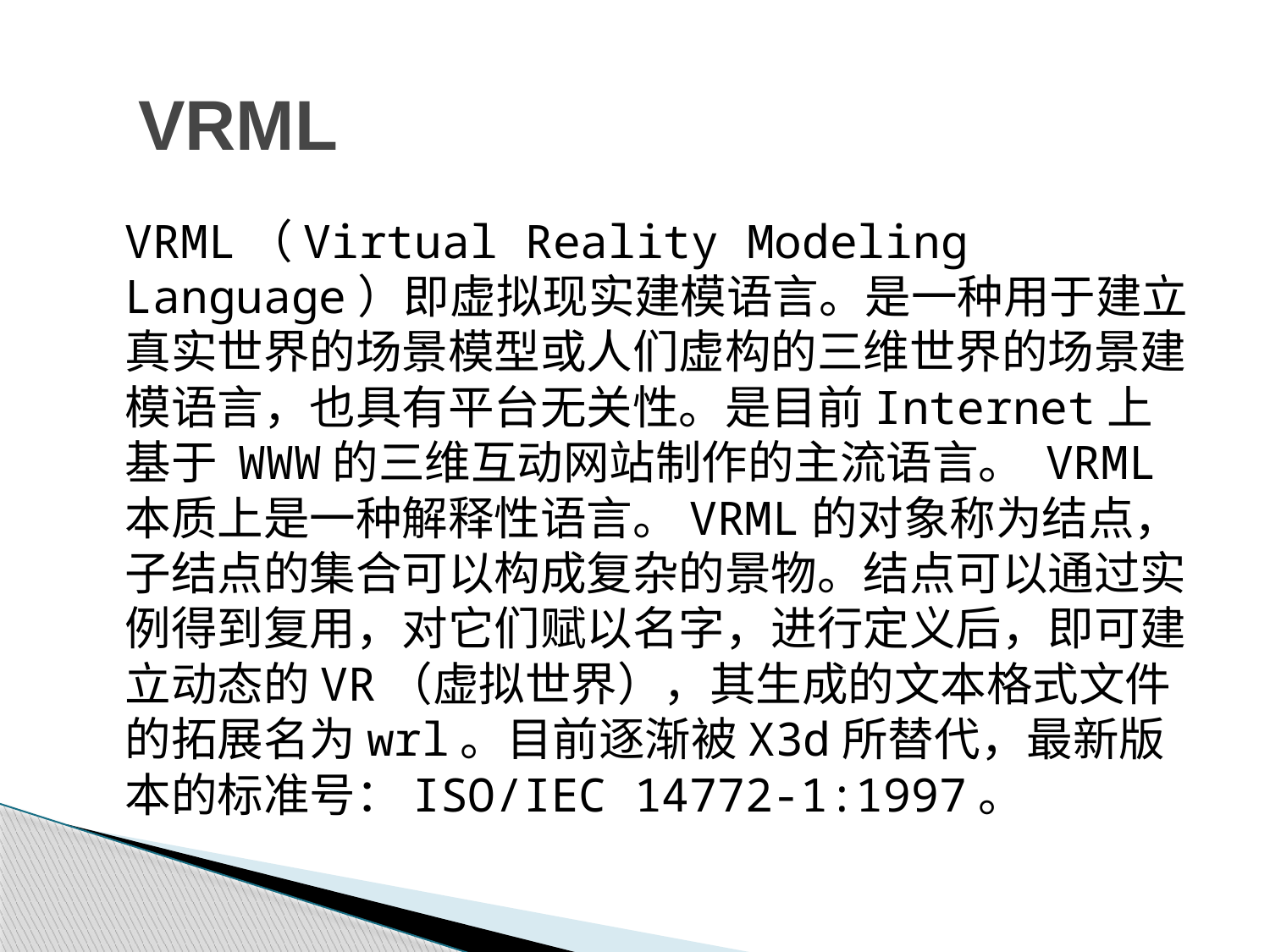

# VRML
		VRML（Virtual Reality Modeling Language）即虚拟现实建模语言。是一种用于建立真实世界的场景模型或人们虚构的三维世界的场景建模语言，也具有平台无关性。是目前Internet上基于 WWW的三维互动网站制作的主流语言。 VRML本质上是一种解释性语言。VRML的对象称为结点，子结点的集合可以构成复杂的景物。结点可以通过实例得到复用，对它们赋以名字，进行定义后，即可建立动态的VR（虚拟世界），其生成的文本格式文件的拓展名为wrl。目前逐渐被X3d所替代，最新版本的标准号：ISO/IEC 14772-1:1997。